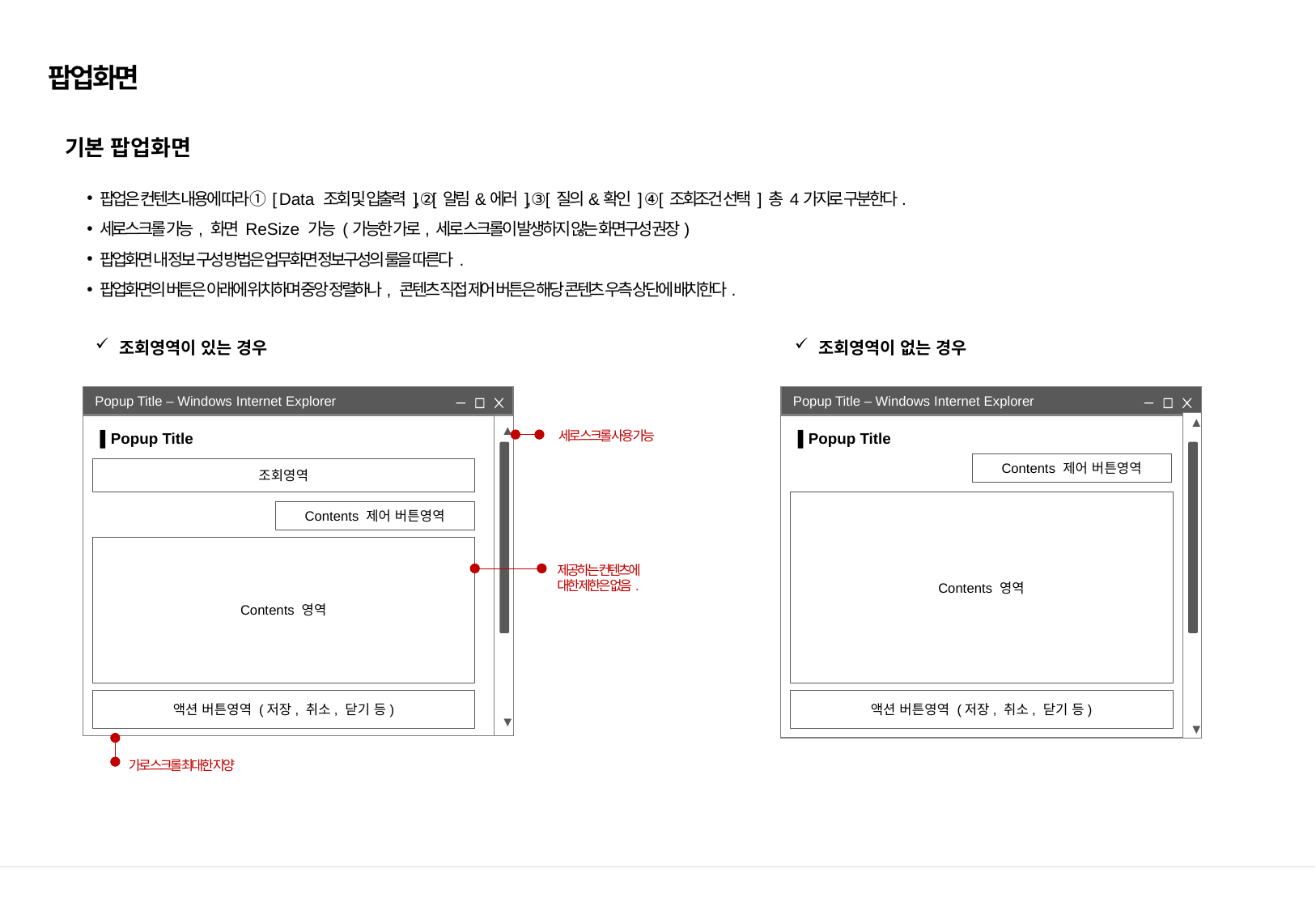

# 팝업화면
기본 팝업화면
팝업은 컨텐츠 내용에 따라 ① [ Data 조회 및 입출력 ], ②[ 알림&에러 ], ③ [ 질의&확인 ]  ④ [ 조회조건 선택 ] 총 4가지로 구분한다.
세로스크롤 가능,  화면 ReSize 가능 (가능한 가로, 세로 스크롤이 발생하지 않는 화면구성 권장)
팝업화면 내 정보 구성 방법은 업무화면 정보구성의 룰을 따른다 .
팝업화면의 버튼은 아래에 위치하며 중앙 정렬하나,  콘텐츠 직접 제어 버튼은 해당 콘텐츠 우측 상단에 배치한다.
조회영역이 있는 경우
조회영역이 없는 경우
Popup Title – Windows Internet Explorer
Popup Title – Windows Internet Explorer

▲

▼

▲

▼

▌Popup Title
▌Popup Title
세로 스크롤 사용 가능

Contents 제어 버튼영역
조회영역
Contents 영역
Contents 제어 버튼영역
Contents 영역
제공하는 컨텐츠에
대한 제한은 없음.
액션 버튼영역 (저장, 취소, 닫기 등)
액션 버튼영역 (저장, 취소, 닫기 등)
가로 스크롤 최대한 지양